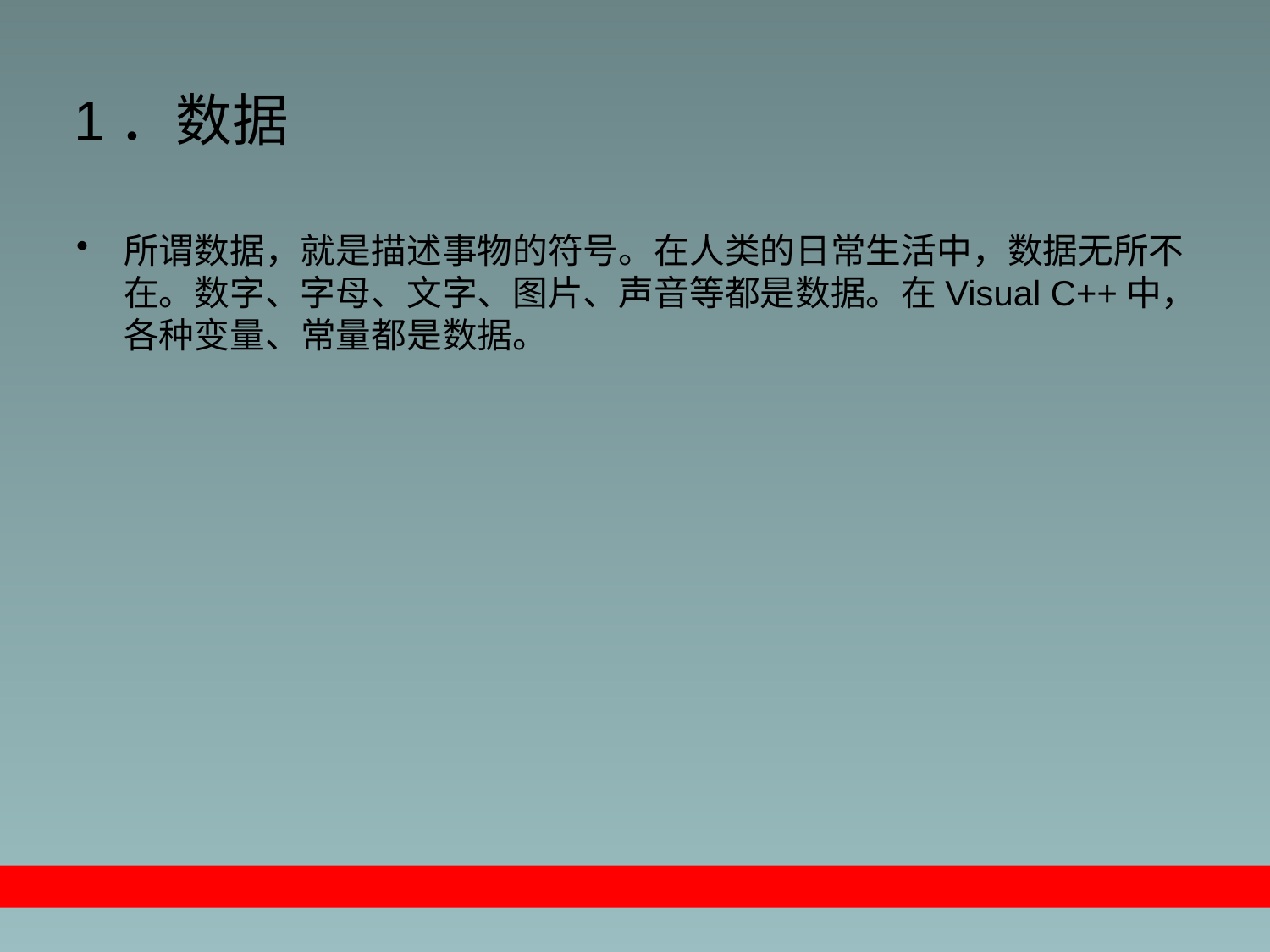

# 1．数据
所谓数据，就是描述事物的符号。在人类的日常生活中，数据无所不在。数字、字母、文字、图片、声音等都是数据。在Visual C++中，各种变量、常量都是数据。